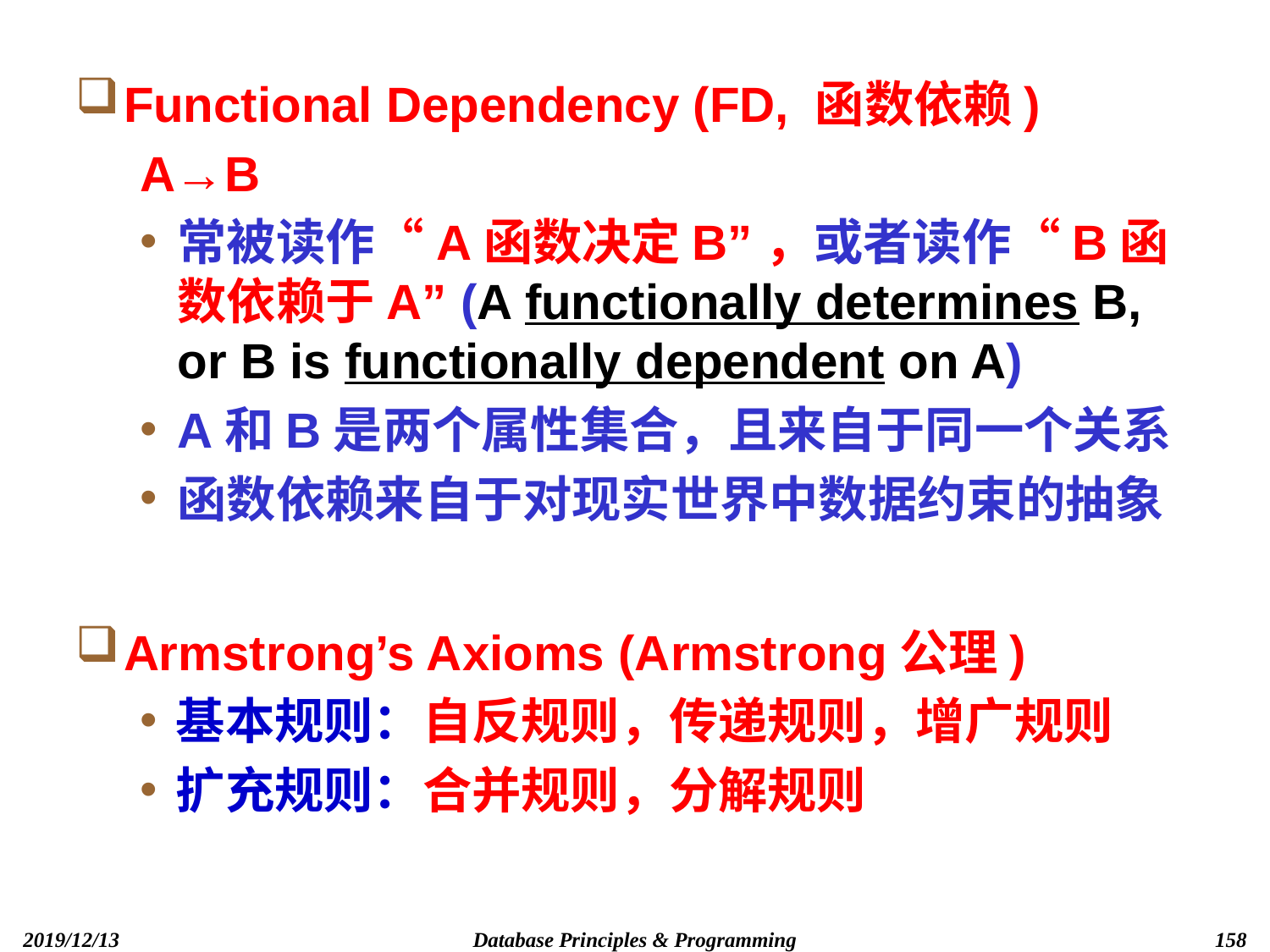

# Functional Dependency (FD, 函数依赖)
A→B
常被读作“A函数决定B”，或者读作“B函数依赖于A” (A functionally determines B, or B is functionally dependent on A)
A和B是两个属性集合，且来自于同一个关系
函数依赖来自于对现实世界中数据约束的抽象

Armstrong’s Axioms (Armstrong公理)
基本规则：自反规则，传递规则，增广规则
扩充规则：合并规则，分解规则
2019/12/13
Database Principles & Programming
158